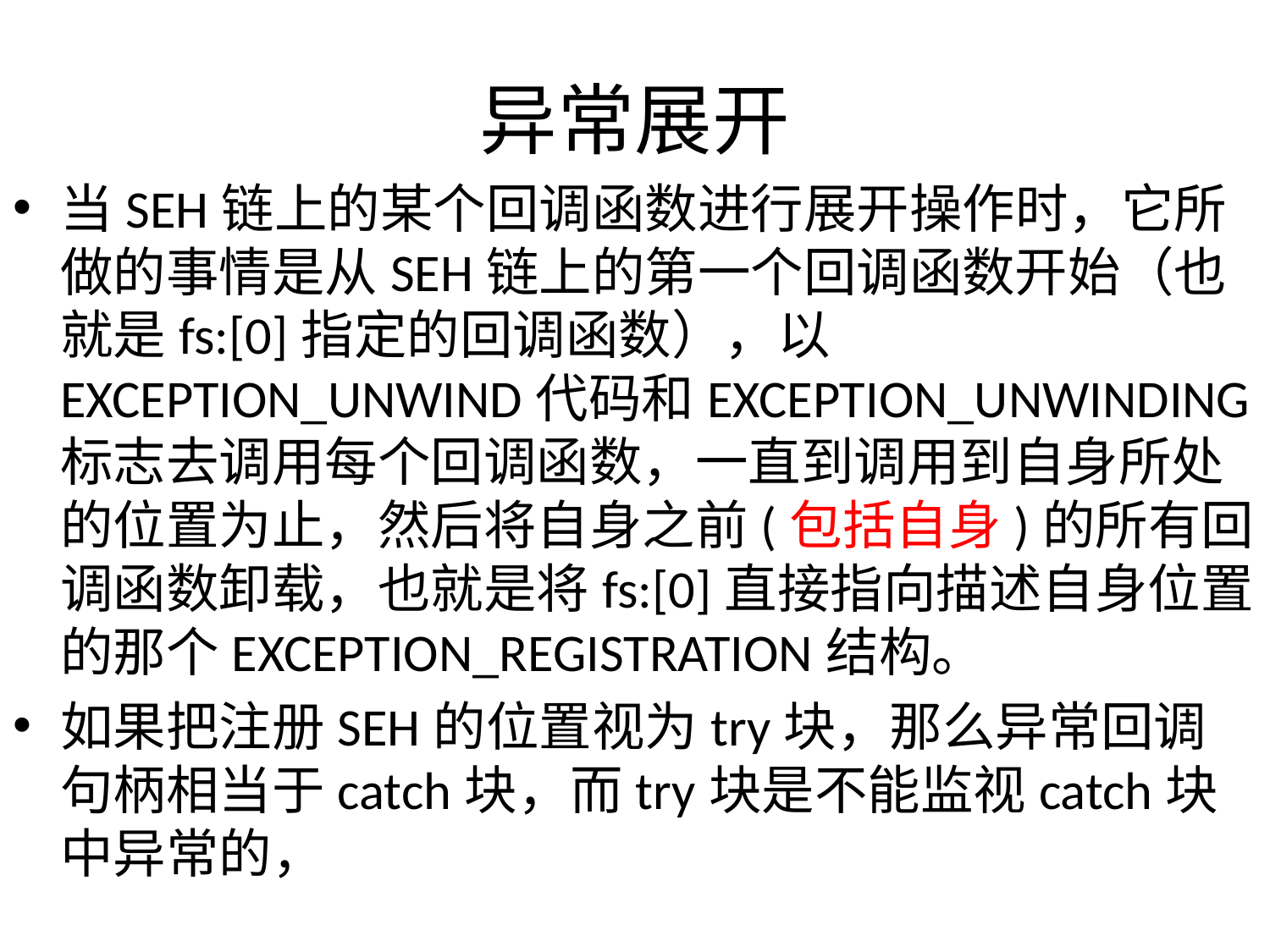

# 异常展开
当SEH链上的某个回调函数进行展开操作时，它所做的事情是从SEH链上的第一个回调函数开始（也就是fs:[0]指定的回调函数），以EXCEPTION_UNWIND代码和EXCEPTION_UNWINDING标志去调用每个回调函数，一直到调用到自身所处的位置为止，然后将自身之前(包括自身)的所有回调函数卸载，也就是将fs:[0]直接指向描述自身位置的那个EXCEPTION_REGISTRATION结构。
如果把注册SEH的位置视为try块，那么异常回调句柄相当于catch块，而try块是不能监视catch块中异常的，